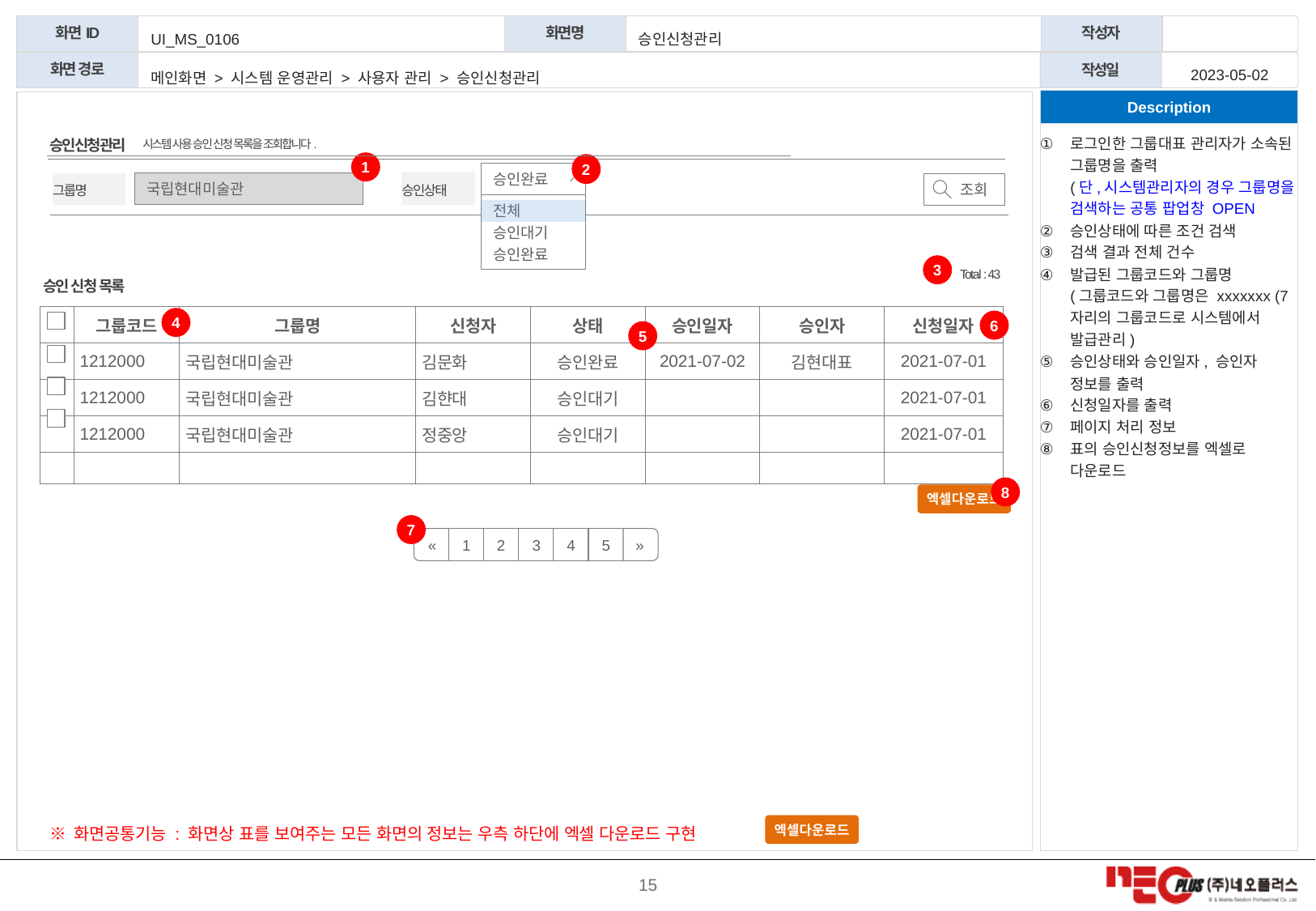

UI_MS_0106
승인신청관리

2023-05-02
메인화면 > 시스템 운영관리 > 사용자 관리 > 승인신청관리

시스템 사용 승인 신청 목록을 조회합니다.
로그인한 그룹대표 관리자가 소속된 그룹명을 출력
(단,시스템관리자의 경우 그룹명을 검색하는 공통 팝업창 OPEN
승인상태에 따른 조건 검색
검색 결과 전체 건수
발급된 그룹코드와 그룹명
(그룹코드와 그룹명은 xxxxxxx (7자리의 그룹코드로 시스템에서 발급관리)
승인상태와 승인일자, 승인자 정보를 출력
신청일자를 출력
페이지 처리 정보
표의 승인신청정보를 엑셀로 다운로드

승인신청관리
1
2
승인완료

전체
승인대기
승인완료

승인상태
국립현대미술관
그룹명
조회

3
Total : 43
승인 신청 목록
|  | 그룹코드 | 그룹명 | 신청자 | 상태 | 승인일자 | 승인자 | 신청일자 |
| --- | --- | --- | --- | --- | --- | --- | --- |
|  | 1212000 | 국립현대미술관 | 김문화 | 승인완료 | 2021-07-02 | 김현대표 | 2021-07-01 |
|  | 1212000 | 국립현대미술관 | 김햔대 | 승인대기 |  |  | 2021-07-01 |
|  | 1212000 | 국립현대미술관 | 정중앙 | 승인대기 |  |  | 2021-07-01 |
|  |  |  |  |  |  |  |  |
4
6

5

8
엑셀다운로드
7
1
2
3
4
5
«
»
※ 화면공통기능 : 화면상 표를 보여주는 모든 화면의 정보는 우측 하단에 엑셀 다운로드 구현
엑셀다운로드